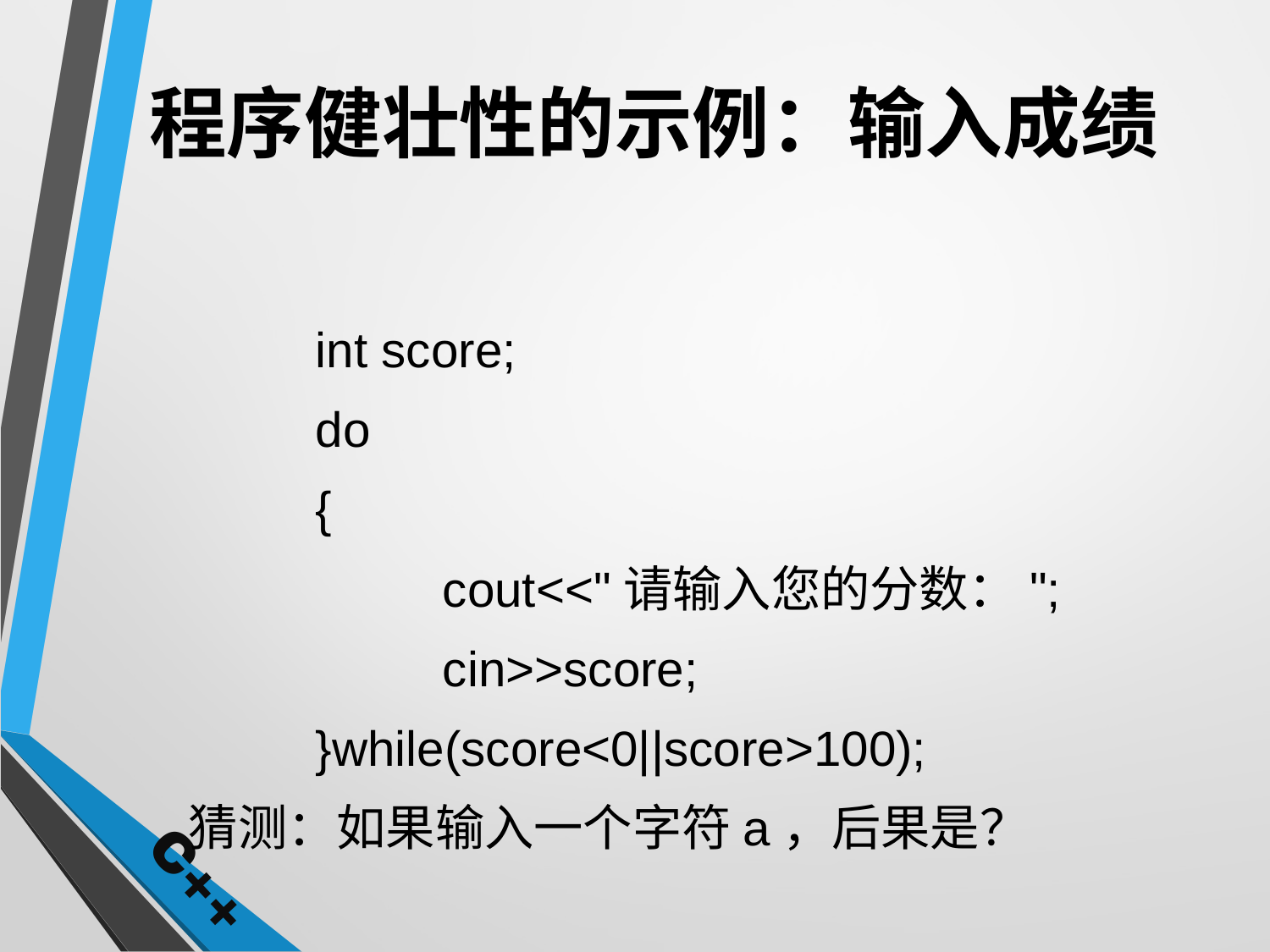

# 程序健壮性的示例：输入成绩

		int score;
		do
		{
			cout<<"请输入您的分数：";
			cin>>score;
		}while(score<0||score>100);
	猜测：如果输入一个字符a，后果是？